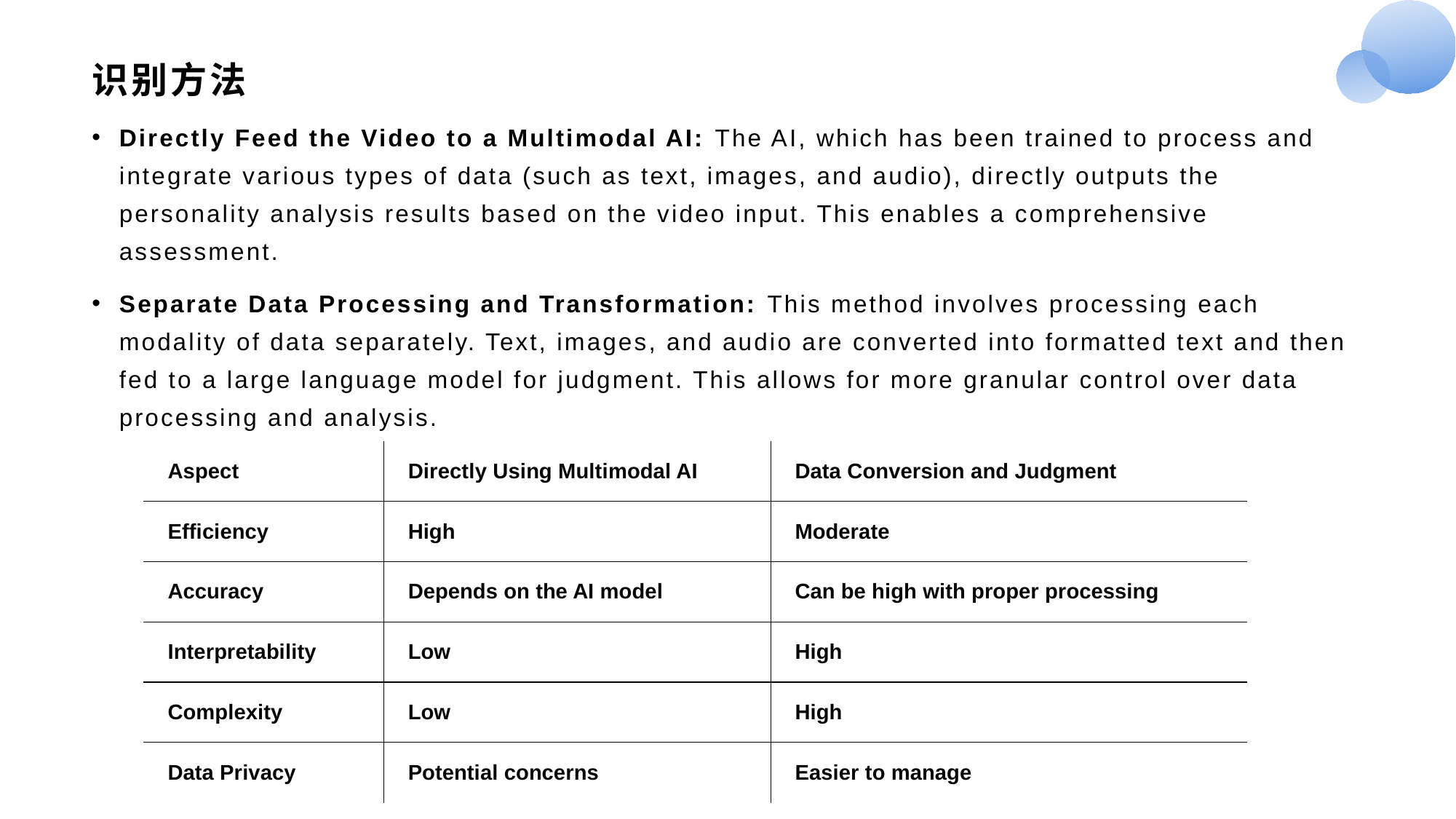

# 识别方法
Directly Feed the Video to a Multimodal AI: The AI, which has been trained to process and integrate various types of data (such as text, images, and audio), directly outputs the personality analysis results based on the video input. This enables a comprehensive assessment.
Separate Data Processing and Transformation: This method involves processing each modality of data separately. Text, images, and audio are converted into formatted text and then fed to a large language model for judgment. This allows for more granular control over data processing and analysis.
| Aspect | Directly Using Multimodal AI | Data Conversion and Judgment |
| --- | --- | --- |
| Efficiency | High | Moderate |
| Accuracy | Depends on the AI model | Can be high with proper processing |
| Interpretability | Low | High |
| Complexity | Low | High |
| Data Privacy | Potential concerns | Easier to manage |